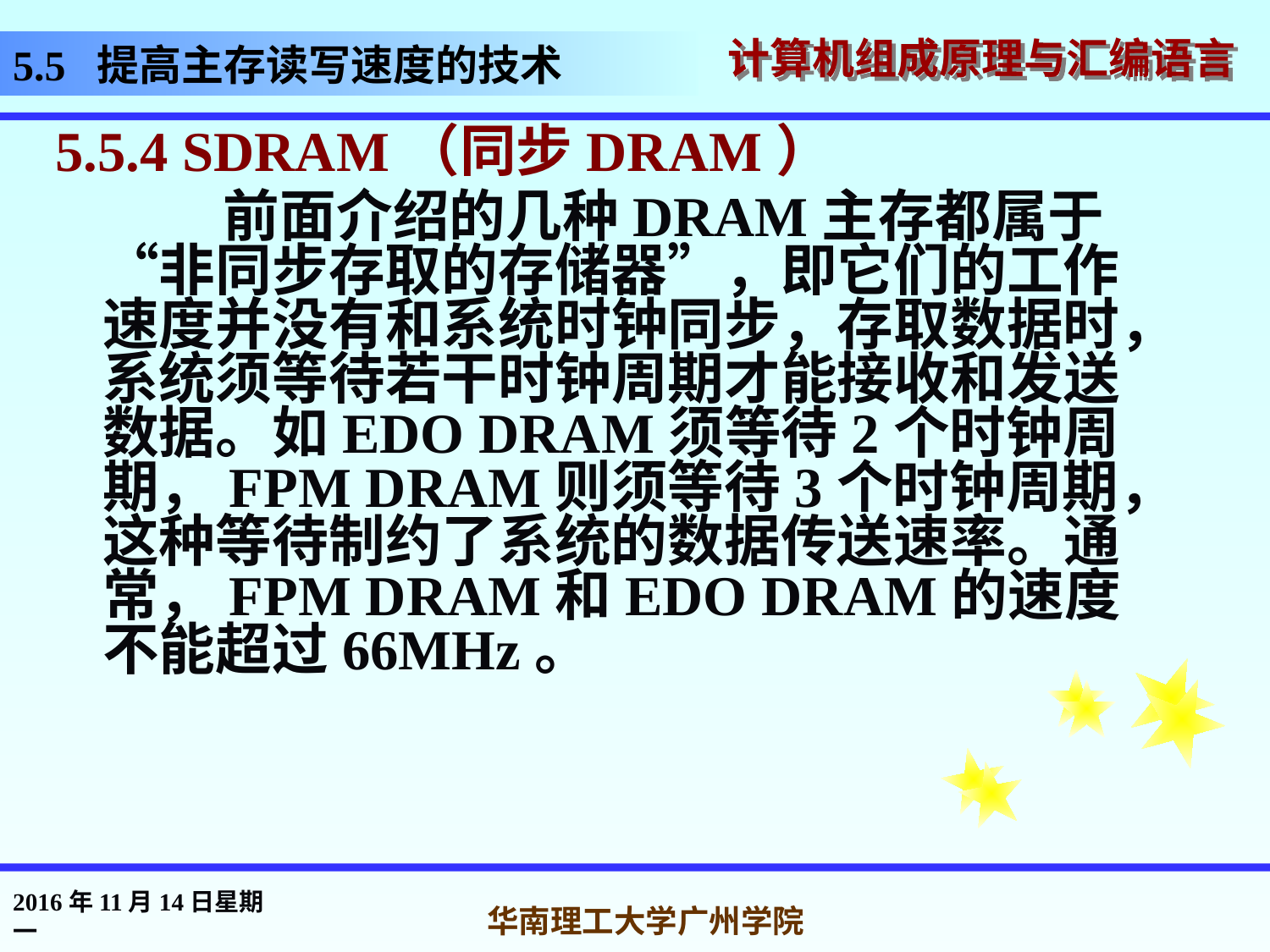

# 5.5  提高主存读写速度的技术
5.5.4 SDRAM（同步DRAM）
            前面介绍的几种DRAM主存都属于“非同步存取的存储器”，即它们的工作速度并没有和系统时钟同步，存取数据时，系统须等待若干时钟周期才能接收和发送数据。如EDO DRAM须等待2个时钟周期，FPM DRAM则须等待3个时钟周期，这种等待制约了系统的数据传送速率。通常，FPM DRAM和EDO DRAM的速度不能超过66MHz。
2016年11月14日星期一
华南理工大学广州学院